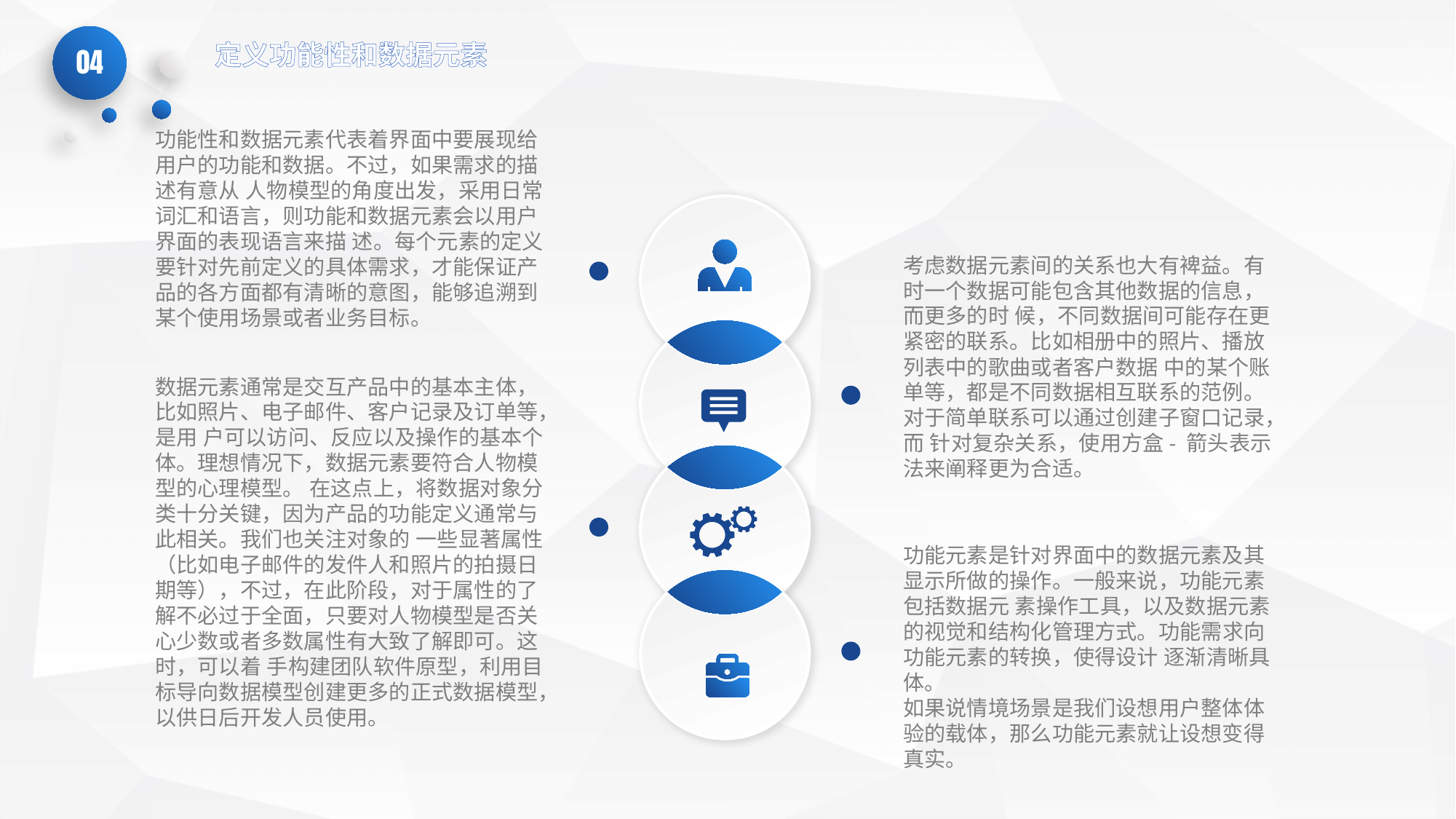

定义功能性和数据元素
功能性和数据元素代表着界面中要展现给用户的功能和数据。不过，如果需求的描述有意从 人物模型的角度出发，采用日常词汇和语言，则功能和数据元素会以用户界面的表现语言来描 述。每个元素的定义要针对先前定义的具体需求，才能保证产品的各方面都有清晰的意图，能够追溯到某个使用场景或者业务目标。

考虑数据元素间的关系也大有裨益。有时一个数据可能包含其他数据的信息，而更多的时 候，不同数据间可能存在更紧密的联系。比如相册中的照片、播放列表中的歌曲或者客户数据 中的某个账单等，都是不同数据相互联系的范例。对于简单联系可以通过创建子窗口记录，而 针对复杂关系，使用方盒- 箭头表示法来阐释更为合适。

数据元素通常是交互产品中的基本主体，比如照片、电子邮件、客户记录及订单等，是用 户可以访问、反应以及操作的基本个体。理想情况下，数据元素要符合人物模型的心理模型。 在这点上，将数据对象分类十分关键，因为产品的功能定义通常与此相关。我们也关注对象的 一些显著属性（比如电子邮件的发件人和照片的拍摄日期等），不过，在此阶段，对于属性的了 解不必过于全面，只要对人物模型是否关心少数或者多数属性有大致了解即可。这时，可以着 手构建团队软件原型，利用目标导向数据模型创建更多的正式数据模型，以供日后开发人员使用。

功能元素是针对界面中的数据元素及其显示所做的操作。一般来说，功能元素包括数据元 素操作工具，以及数据元素的视觉和结构化管理方式。功能需求向功能元素的转换，使得设计 逐渐清晰具体。
如果说情境场景是我们设想用户整体体验的载体，那么功能元素就让设想变得
真实。